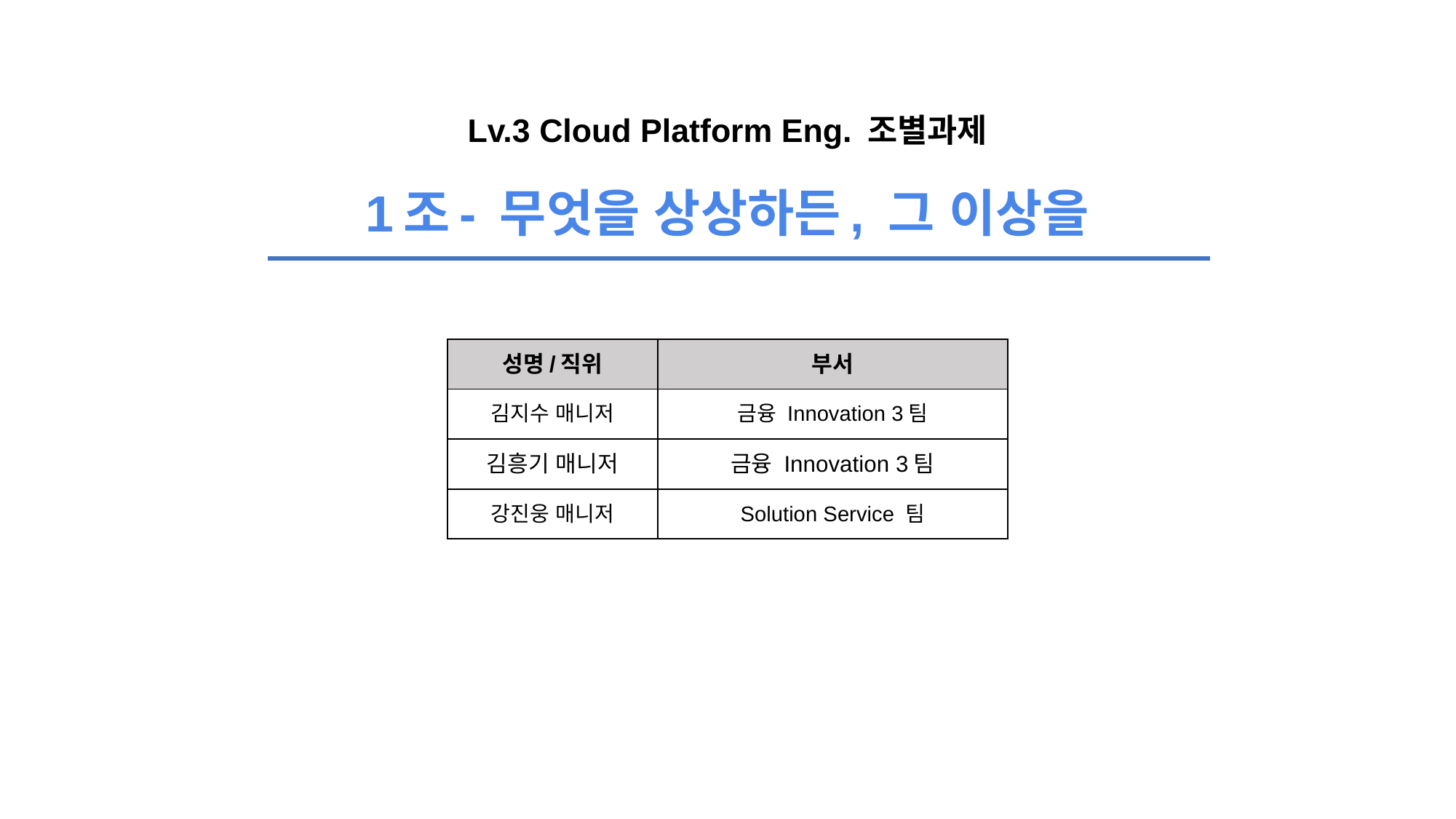

# Lv.3 Cloud Platform Eng. 조별과제
1조- 무엇을 상상하든, 그 이상을
| 성명/직위 | 부서 |
| --- | --- |
| 김지수 매니저 | 금융 Innovation 3팀 |
| 김흥기 매니저 | 금융 Innovation 3팀 |
| 강진웅 매니저 | Solution Service 팀 |